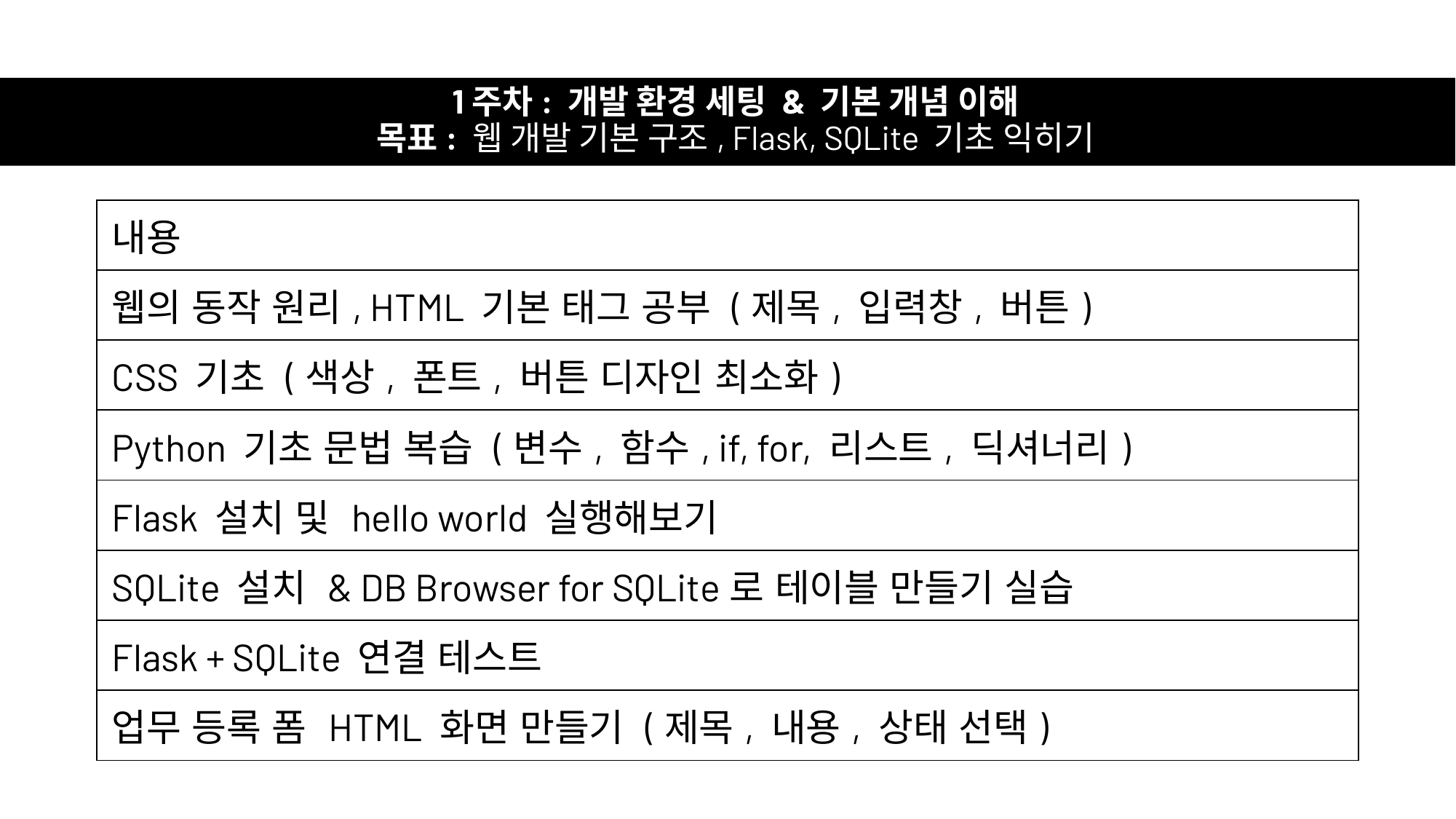

# 1주차: 개발 환경 세팅 & 기본 개념 이해
목표: 웹 개발 기본 구조, Flask, SQLite 기초 익히기

| 내용 |
| --- |
| 웹의 동작 원리, HTML 기본 태그 공부 (제목, 입력창, 버튼) |
| CSS 기초 (색상, 폰트, 버튼 디자인 최소화) |
| Python 기초 문법 복습 (변수, 함수, if, for, 리스트, 딕셔너리) |
| Flask 설치 및 hello world 실행해보기 |
| SQLite 설치 & DB Browser for SQLite로 테이블 만들기 실습 |
| Flask + SQLite 연결 테스트 |
| 업무 등록 폼 HTML 화면 만들기 (제목, 내용, 상태 선택) |